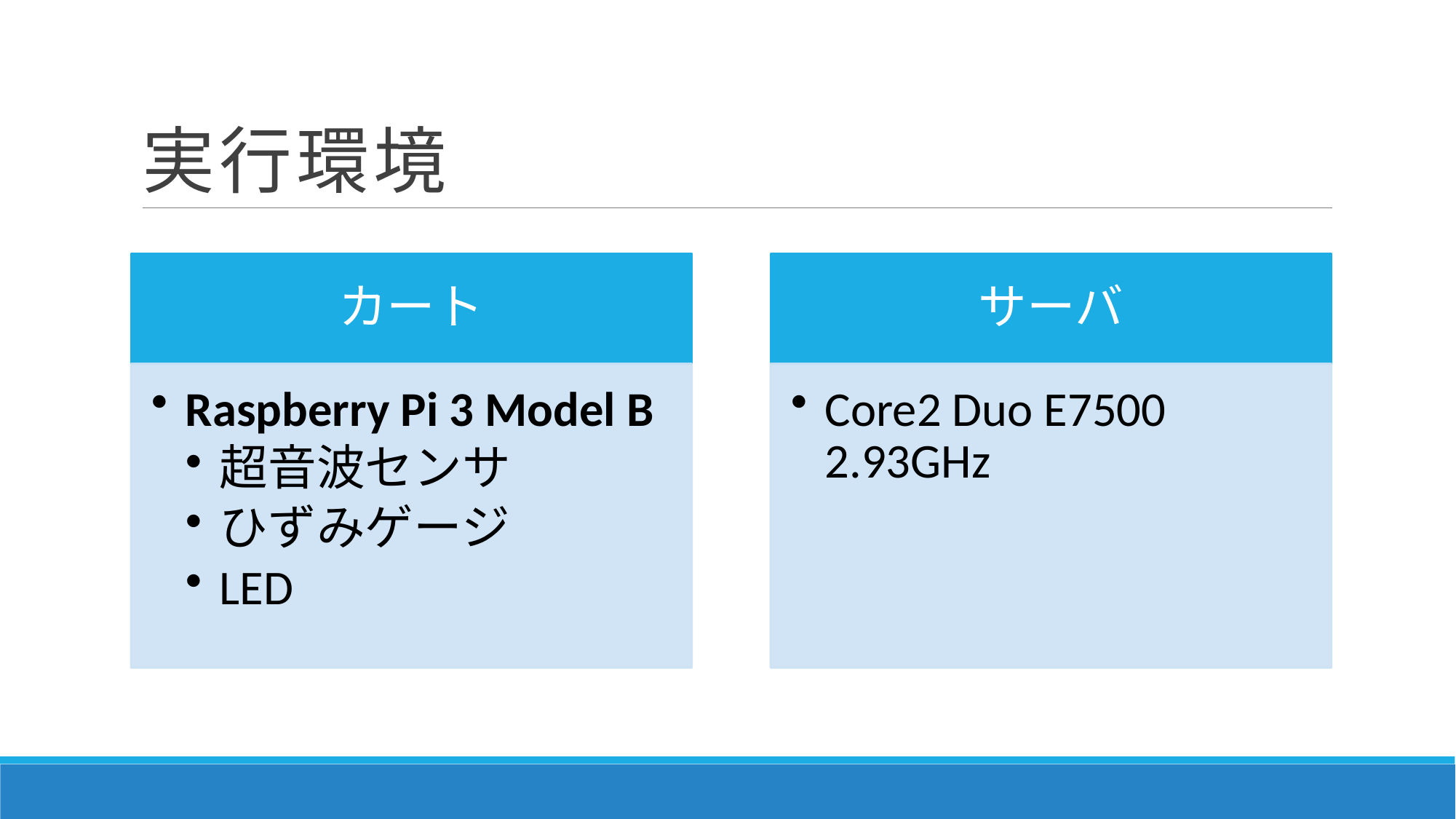

# 実行環境
カート
Raspberry Pi 3 Model B
超音波センサ
ひずみゲージ
LED
サーバ
Core2 Duo E7500 2.93GHz